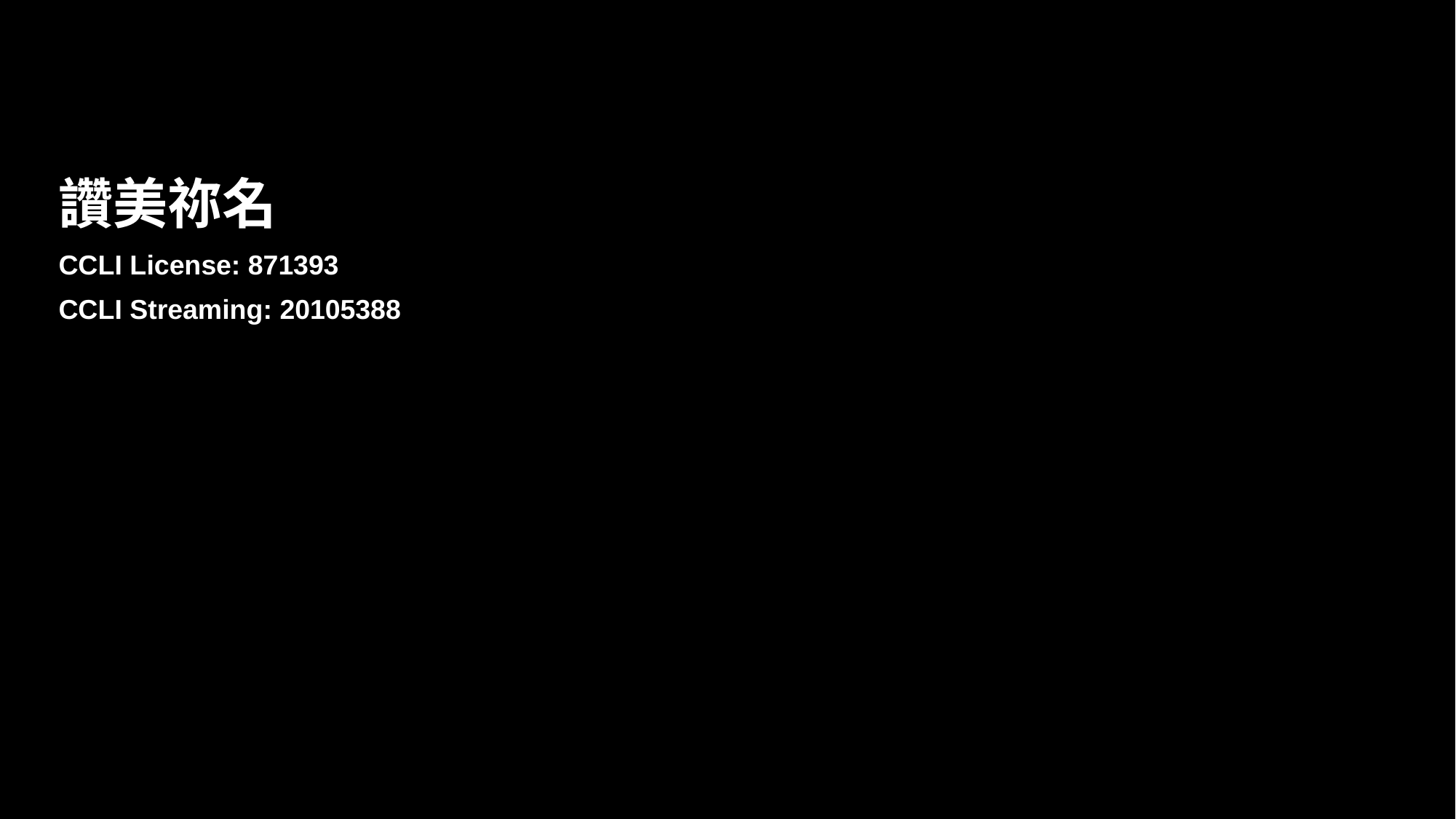

讚美祢名
CCLI License: 871393
CCLI Streaming: 20105388